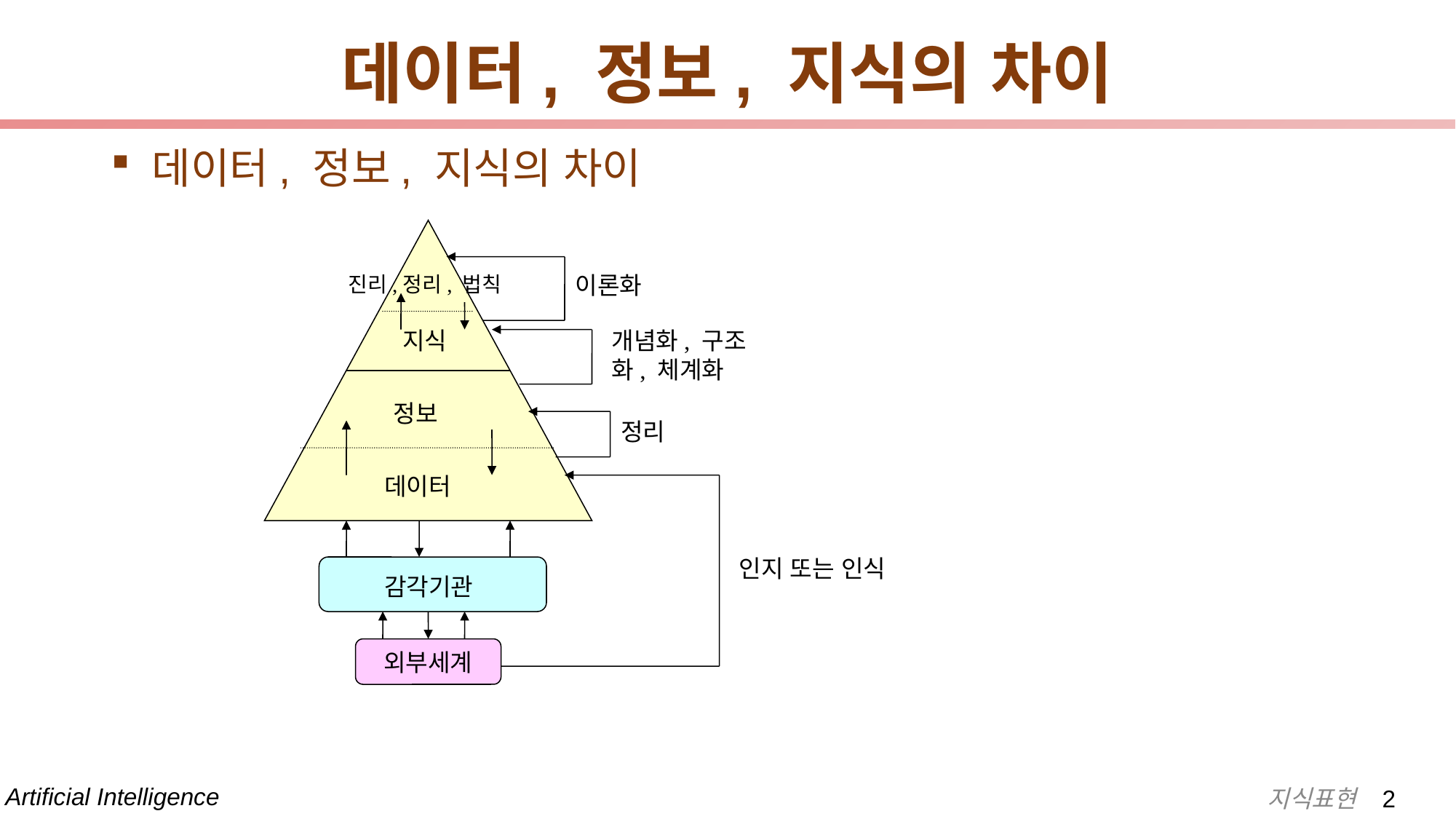

# 데이터, 정보, 지식의 차이
데이터, 정보, 지식의 차이

이론화
진리,정리, 법칙

지식

개념화, 구조화, 체계화

정보

정리

데이터

인지 또는 인식

감각기관

외부세계